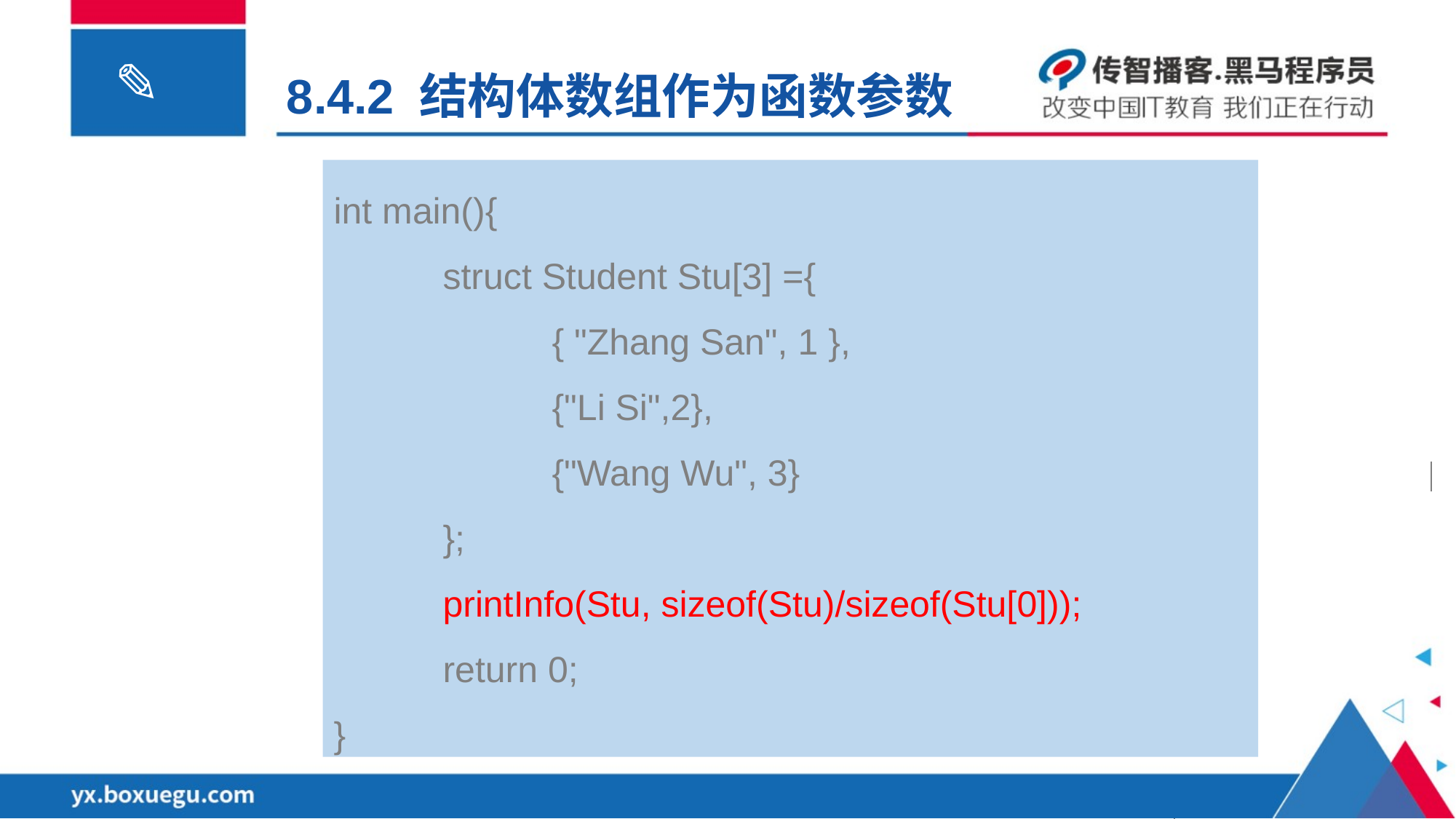

8.4.2 结构体数组作为函数参数
int main(){
	struct Student Stu[3] ={
		{ "Zhang San", 1 },
		{"Li Si",2},
		{"Wang Wu", 3}
	};
	printInfo(Stu, sizeof(Stu)/sizeof(Stu[0]));
	return 0;
}